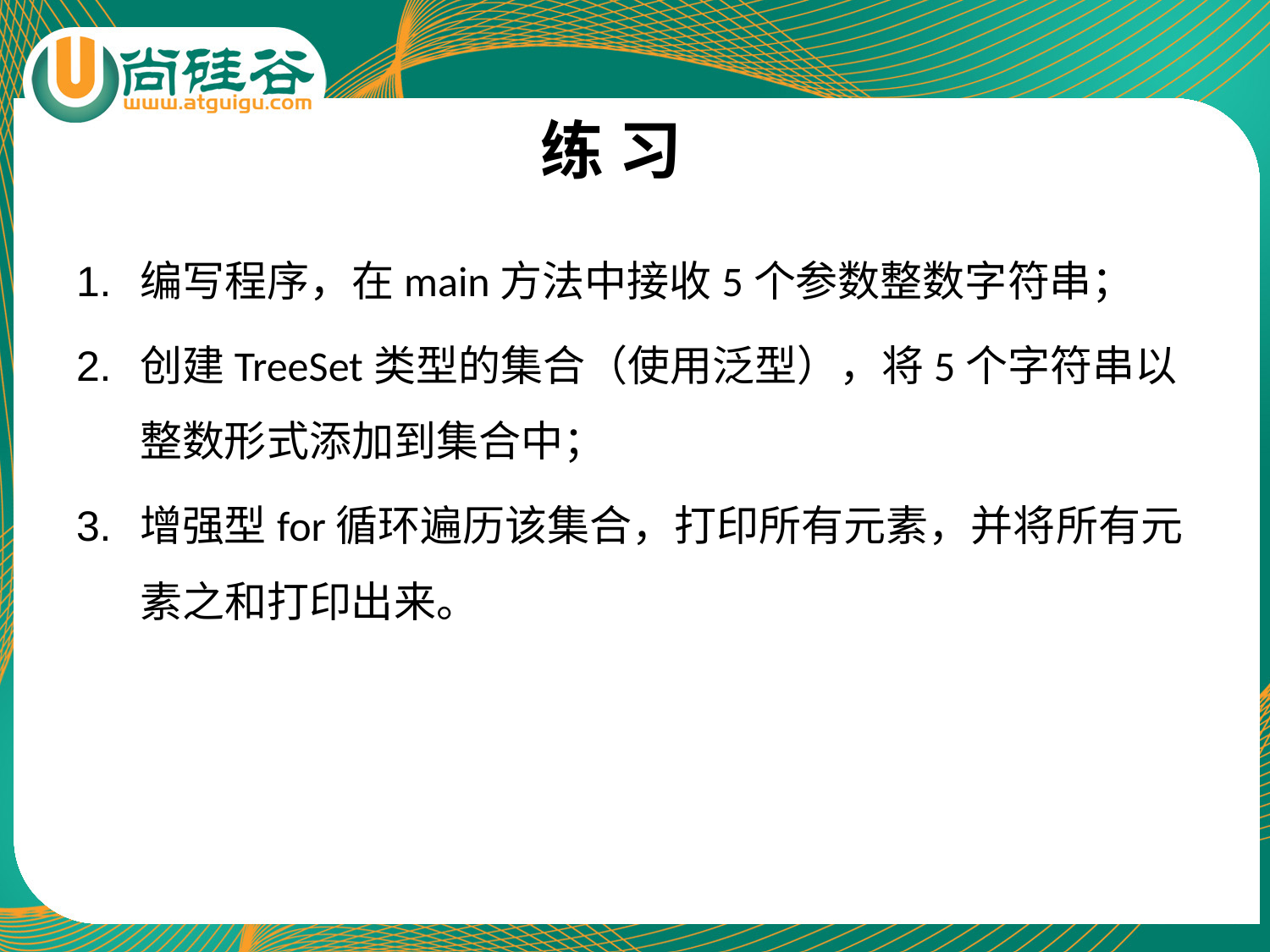

# 练 习
编写程序，在main方法中接收5个参数整数字符串；
创建TreeSet类型的集合（使用泛型），将5个字符串以整数形式添加到集合中；
增强型for循环遍历该集合，打印所有元素，并将所有元素之和打印出来。